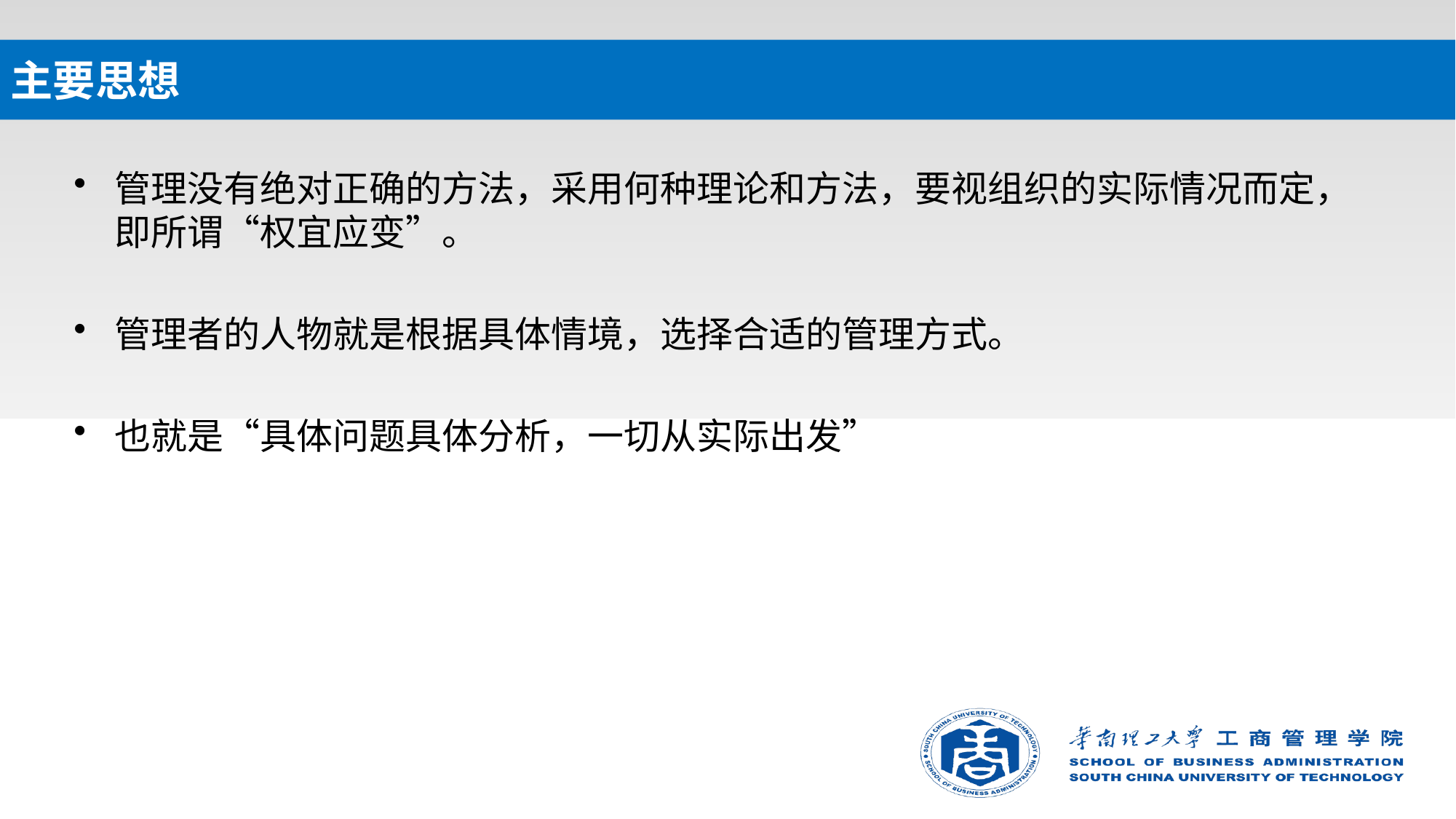

# 主要思想
管理没有绝对正确的方法，采用何种理论和方法，要视组织的实际情况而定，即所谓“权宜应变”。

管理者的人物就是根据具体情境，选择合适的管理方式。

也就是“具体问题具体分析，一切从实际出发”